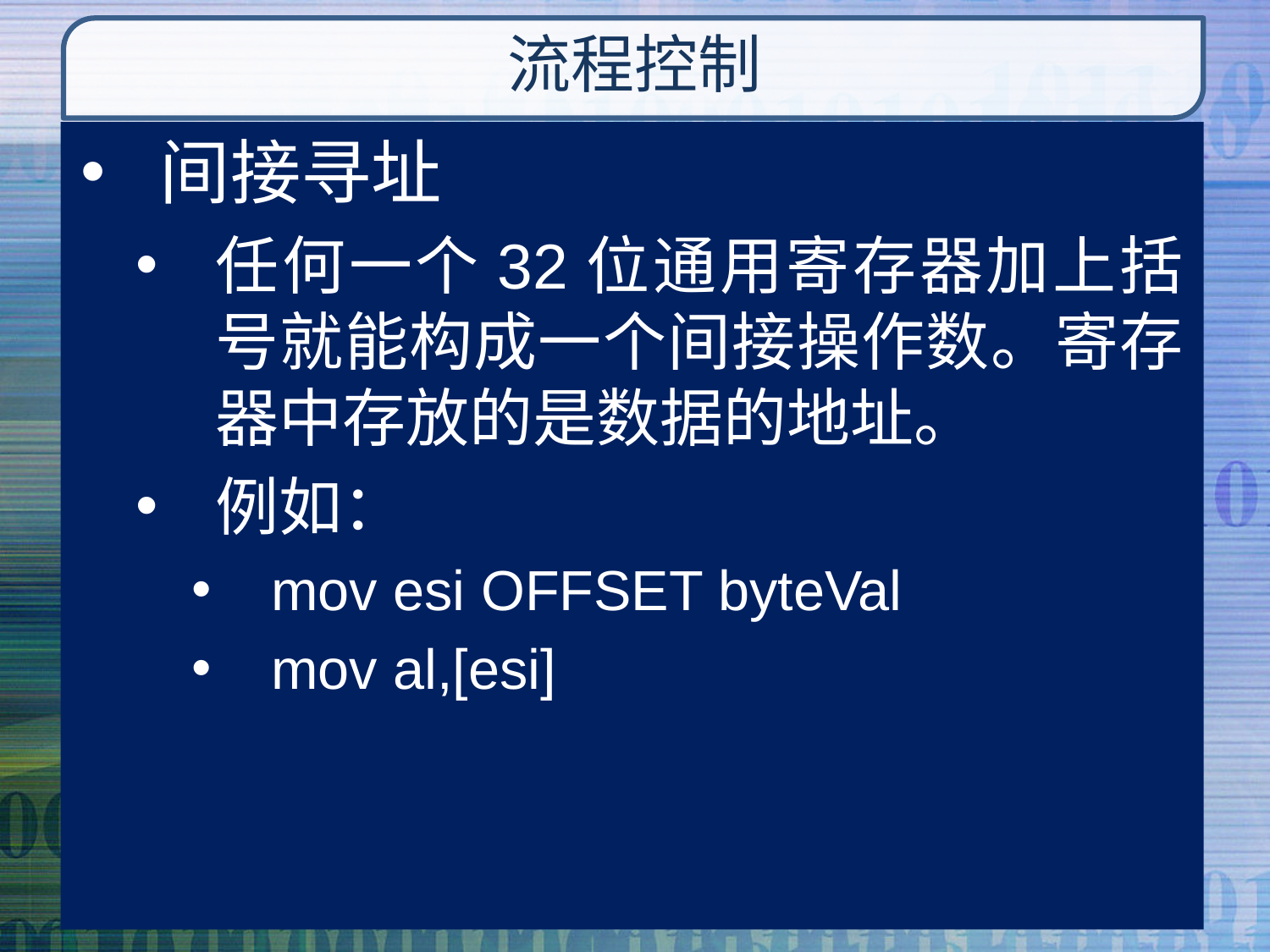

# 流程控制
间接寻址
任何一个32位通用寄存器加上括号就能构成一个间接操作数。寄存器中存放的是数据的地址。
例如：
mov esi OFFSET byteVal
mov al,[esi]